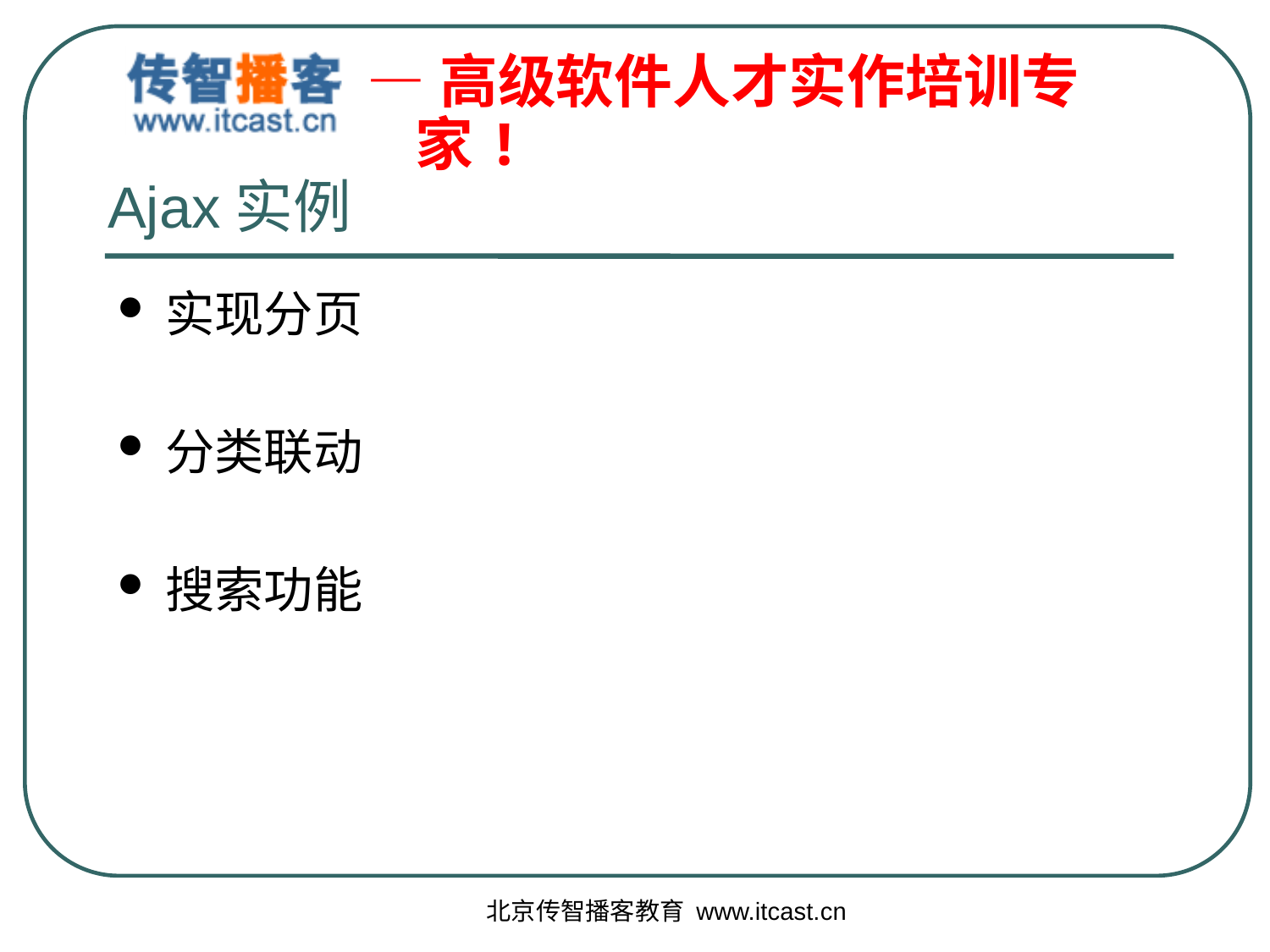

# Ajax实例
实现分页

分类联动

搜索功能

北京传智播客教育 www.itcast.cn